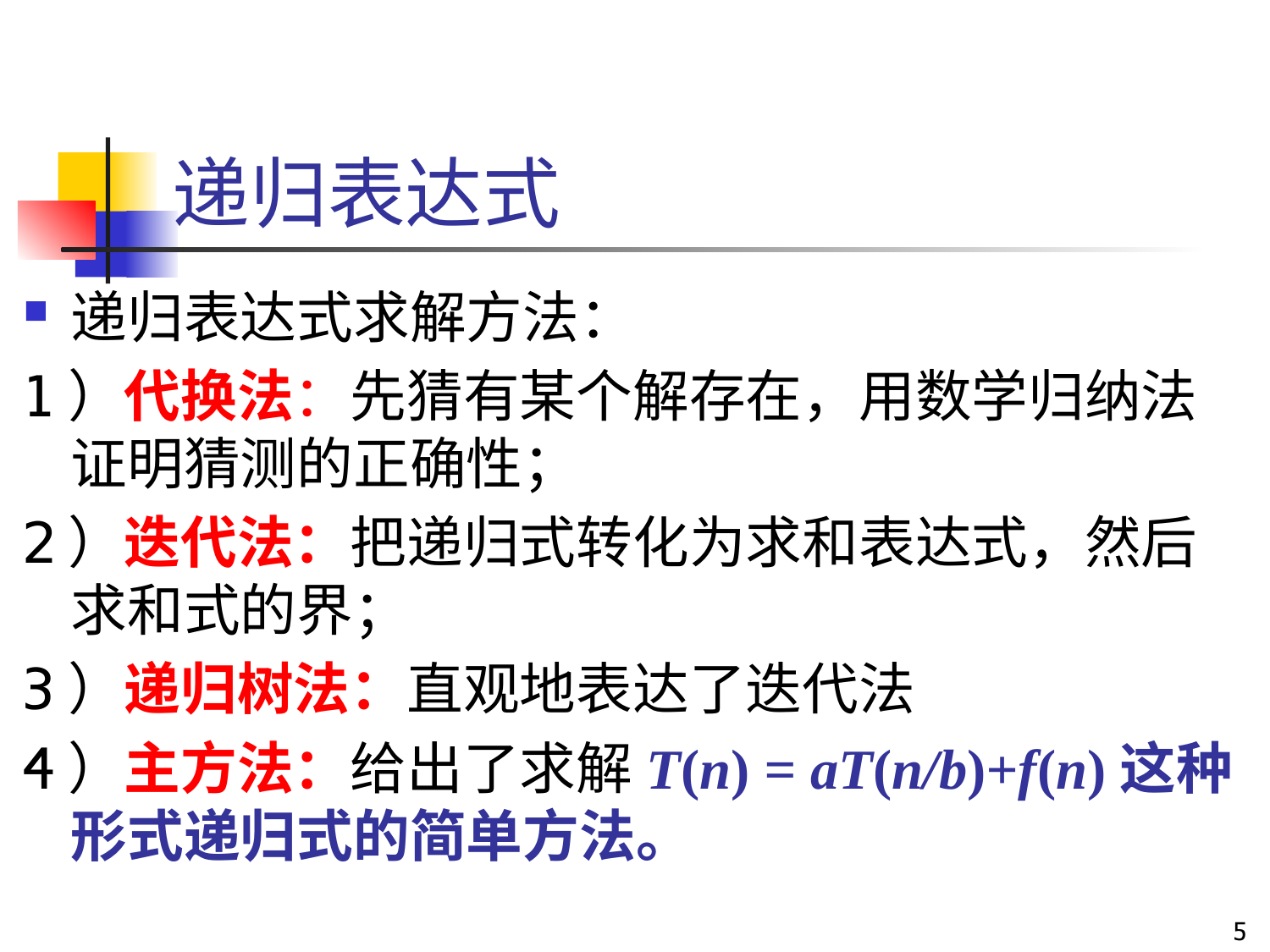

# 递归表达式
递归表达式求解方法：
1）代换法：先猜有某个解存在，用数学归纳法证明猜测的正确性；
2）迭代法：把递归式转化为求和表达式，然后求和式的界；
3）递归树法：直观地表达了迭代法
4）主方法：给出了求解T(n) = aT(n/b)+f(n)这种形式递归式的简单方法。

5